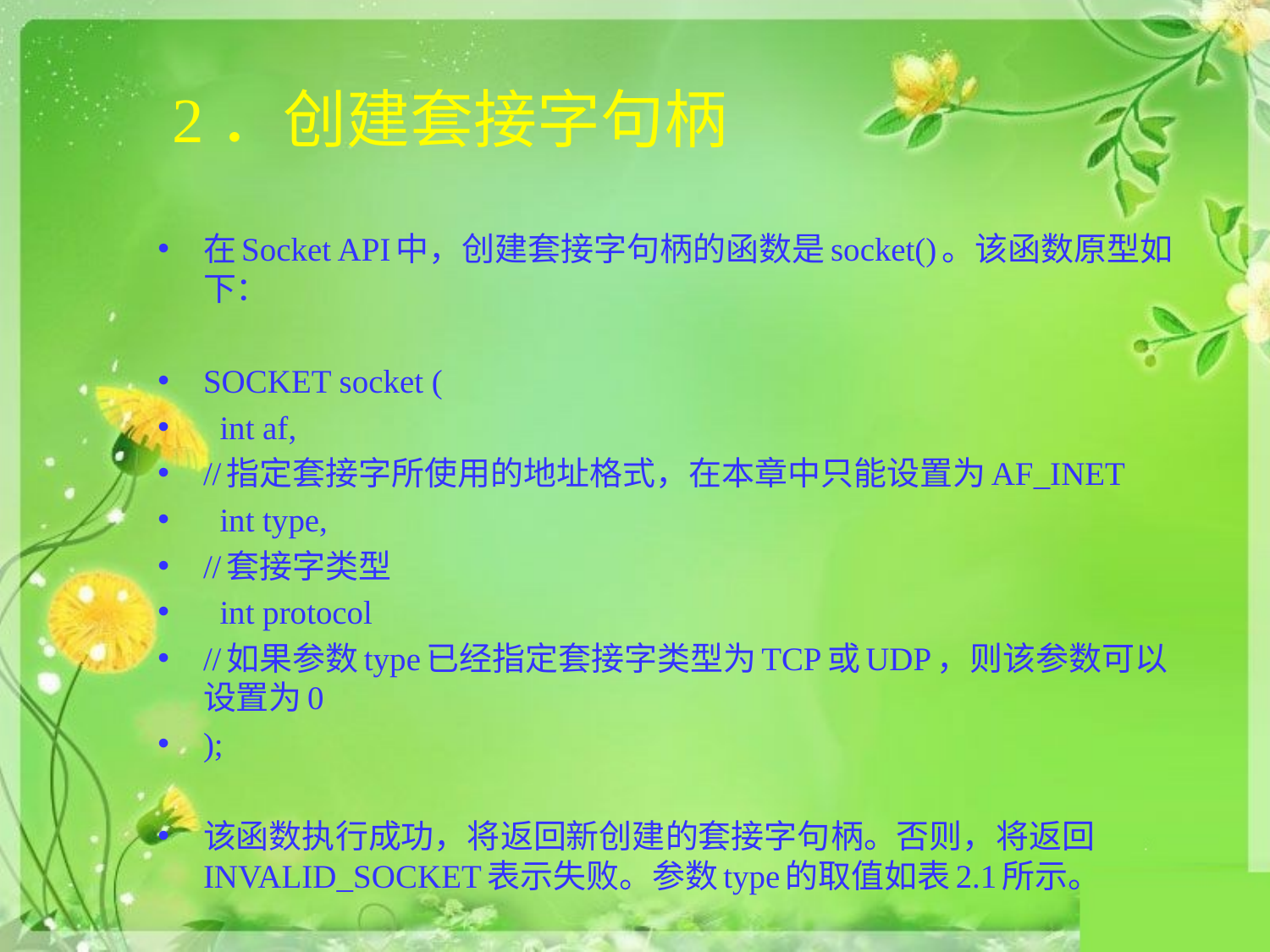

# 2．创建套接字句柄
在Socket API中，创建套接字句柄的函数是socket()。该函数原型如下：

SOCKET socket (
  int af,
//指定套接字所使用的地址格式，在本章中只能设置为AF_INET
  int type,
//套接字类型
  int protocol
//如果参数type已经指定套接字类型为TCP或UDP，则该参数可以设置为0
);

该函数执行成功，将返回新创建的套接字句柄。否则，将返回INVALID_SOCKET表示失败。参数type的取值如表2.1所示。